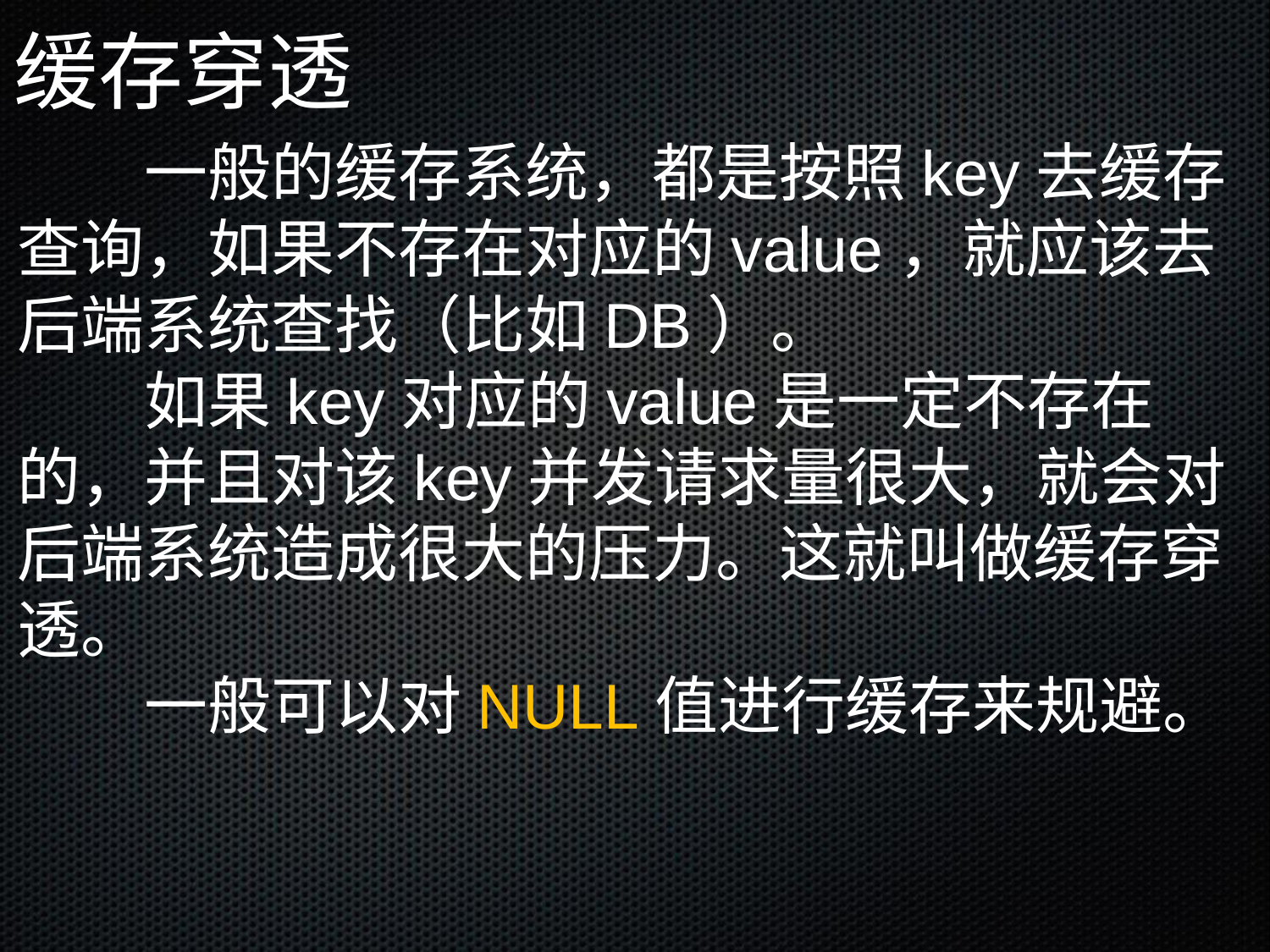

缓存穿透

	一般的缓存系统，都是按照key去缓存查询，如果不存在对应的value，就应该去后端系统查找（比如DB）。
	如果key对应的value是一定不存在的，并且对该key并发请求量很大，就会对后端系统造成很大的压力。这就叫做缓存穿透。
	一般可以对NULL值进行缓存来规避。